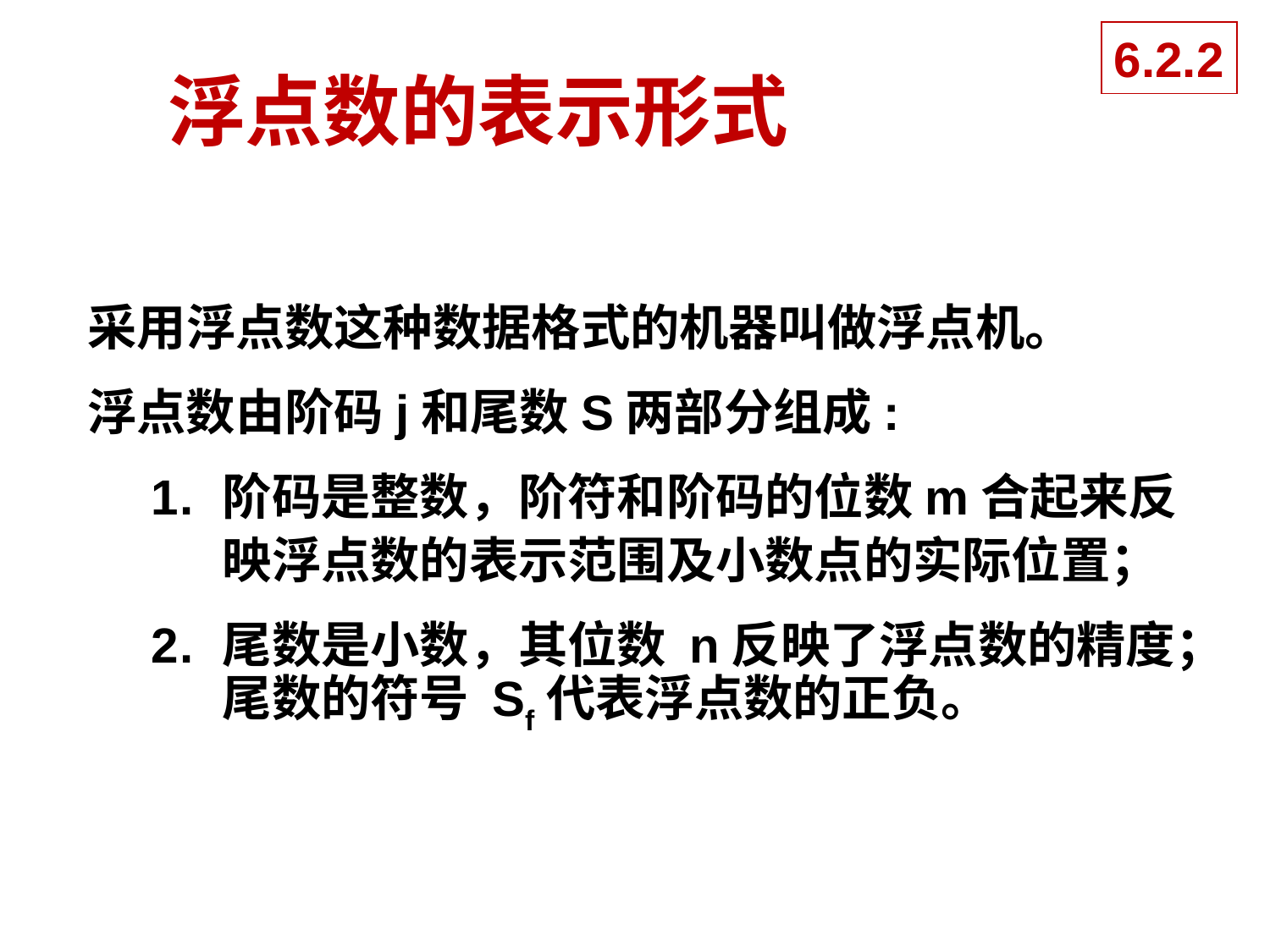

6.2.2
# 浮点数的表示形式
采用浮点数这种数据格式的机器叫做浮点机。
浮点数由阶码j和尾数S两部分组成:
阶码是整数，阶符和阶码的位数m合起来反映浮点数的表示范围及小数点的实际位置；
尾数是小数，其位数 n反映了浮点数的精度；尾数的符号 Sf代表浮点数的正负。